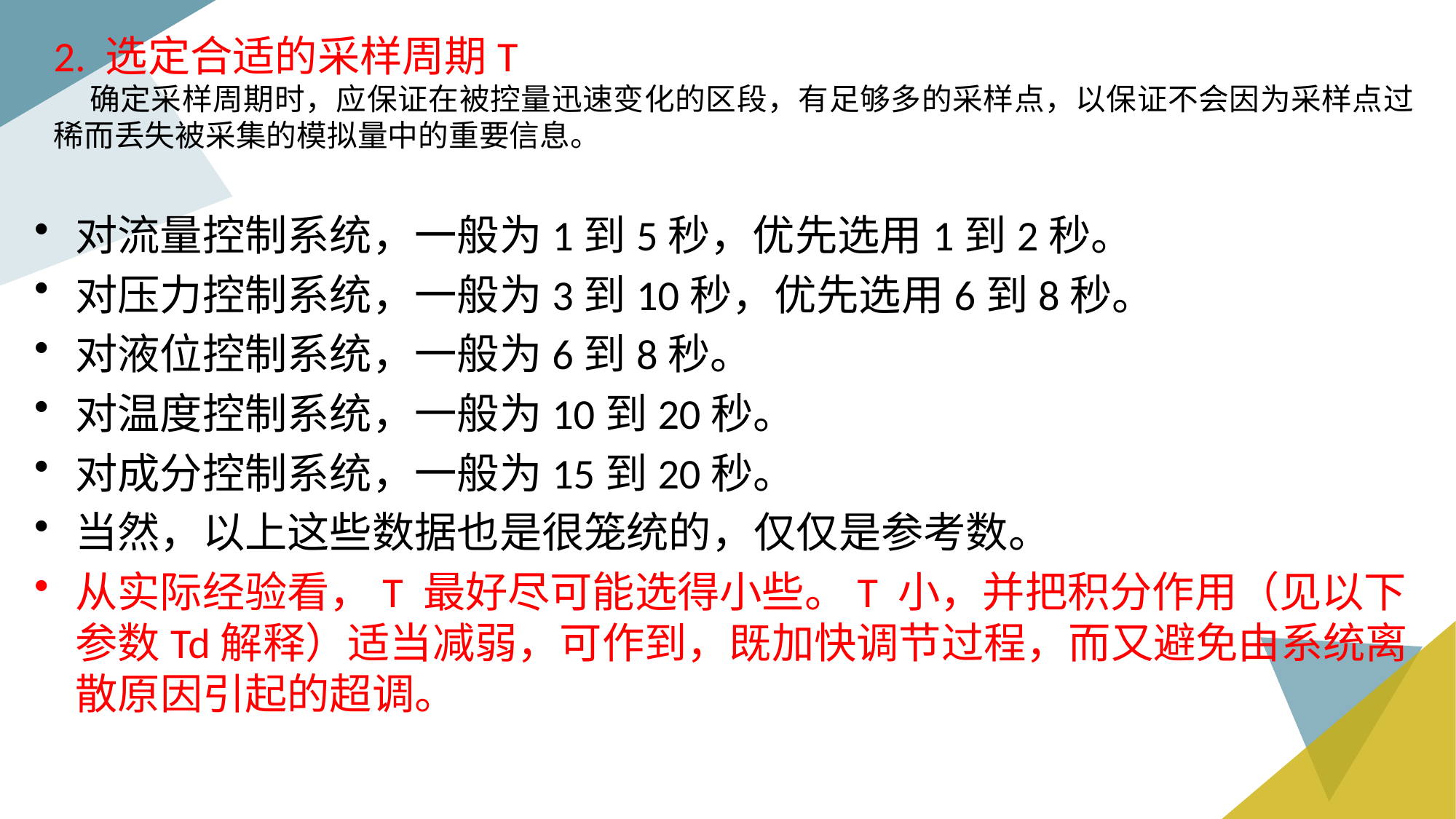

2. 选定合适的采样周期T
    确定采样周期时，应保证在被控量迅速变化的区段，有足够多的采样点，以保证不会因为采样点过稀而丢失被采集的模拟量中的重要信息。
对流量控制系统，一般为1到5秒，优先选用1到2秒。
对压力控制系统，一般为3到10秒，优先选用6到8秒。
对液位控制系统，一般为6到8秒。
对温度控制系统，一般为10到20秒。
对成分控制系统，一般为15到20秒。
当然，以上这些数据也是很笼统的，仅仅是参考数。
从实际经验看，T 最好尽可能选得小些。T 小，并把积分作用（见以下参数Td解释）适当减弱，可作到，既加快调节过程，而又避免由系统离散原因引起的超调。